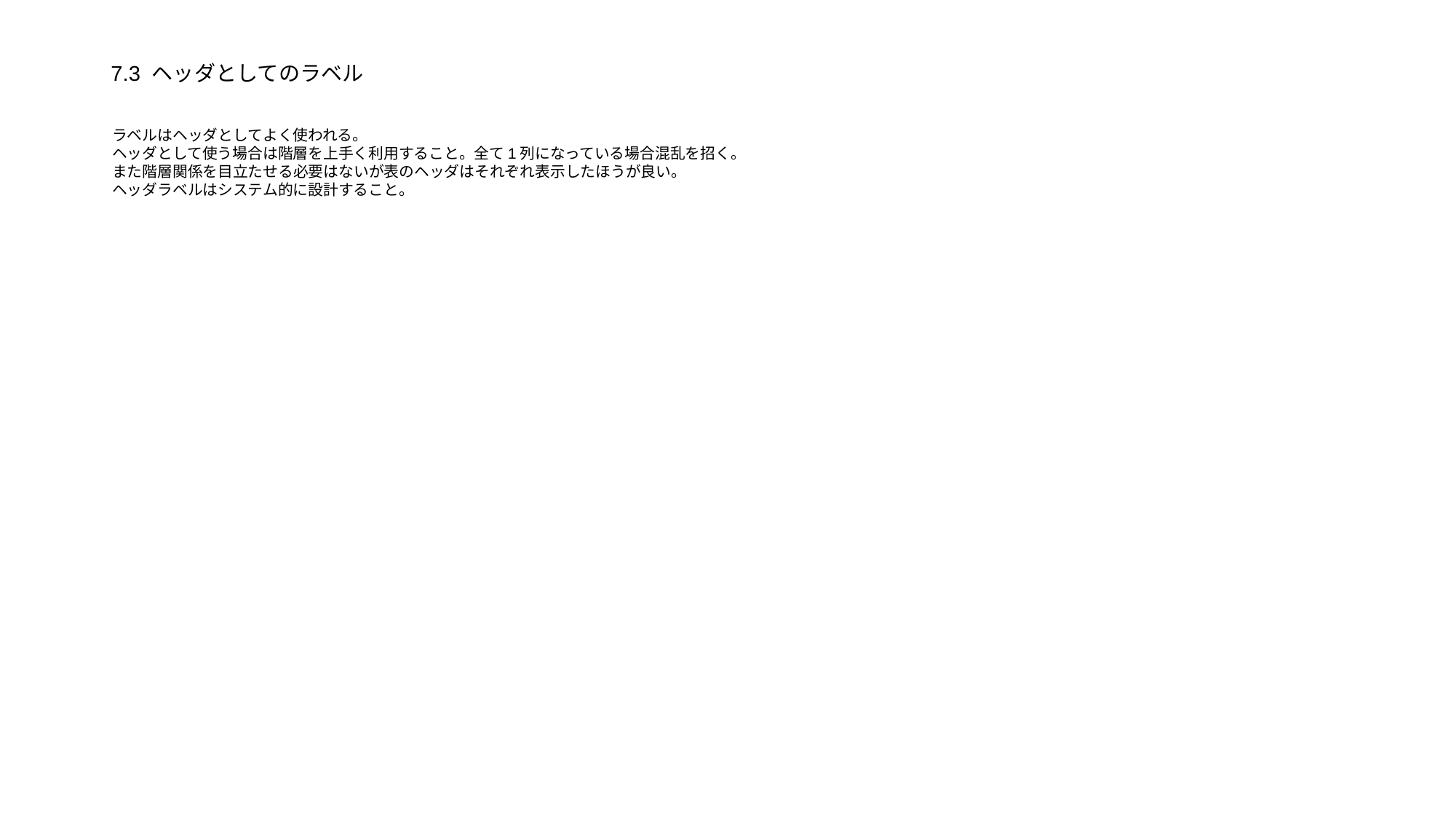

# 7.3 ヘッダとしてのラベル
ラベルはヘッダとしてよく使われる。
ヘッダとして使う場合は階層を上手く利用すること。全て1列になっている場合混乱を招く。
また階層関係を目立たせる必要はないが表のヘッダはそれぞれ表示したほうが良い。
ヘッダラベルはシステム的に設計すること。